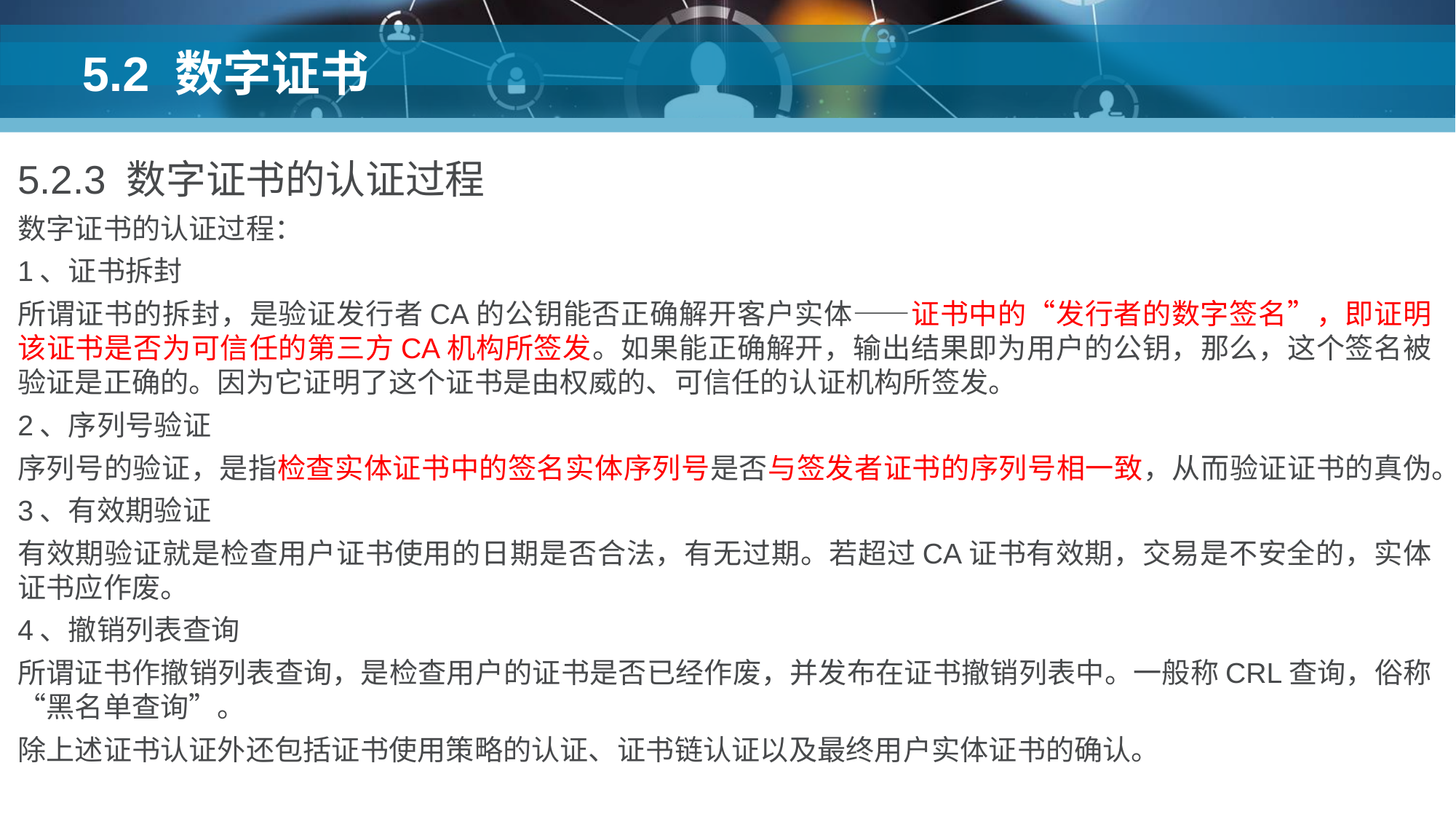

# 5.2 数字证书
5.2.3 数字证书的认证过程
数字证书的认证过程：
1、证书拆封
所谓证书的拆封，是验证发行者CA的公钥能否正确解开客户实体——证书中的“发行者的数字签名”，即证明该证书是否为可信任的第三方CA机构所签发。如果能正确解开，输出结果即为用户的公钥，那么，这个签名被验证是正确的。因为它证明了这个证书是由权威的、可信任的认证机构所签发。
2、序列号验证
序列号的验证，是指检查实体证书中的签名实体序列号是否与签发者证书的序列号相一致，从而验证证书的真伪。
3、有效期验证
有效期验证就是检查用户证书使用的日期是否合法，有无过期。若超过CA证书有效期，交易是不安全的，实体证书应作废。
4、撤销列表查询
所谓证书作撤销列表查询，是检查用户的证书是否已经作废，并发布在证书撤销列表中。一般称CRL查询，俗称“黑名单查询”。
除上述证书认证外还包括证书使用策略的认证、证书链认证以及最终用户实体证书的确认。